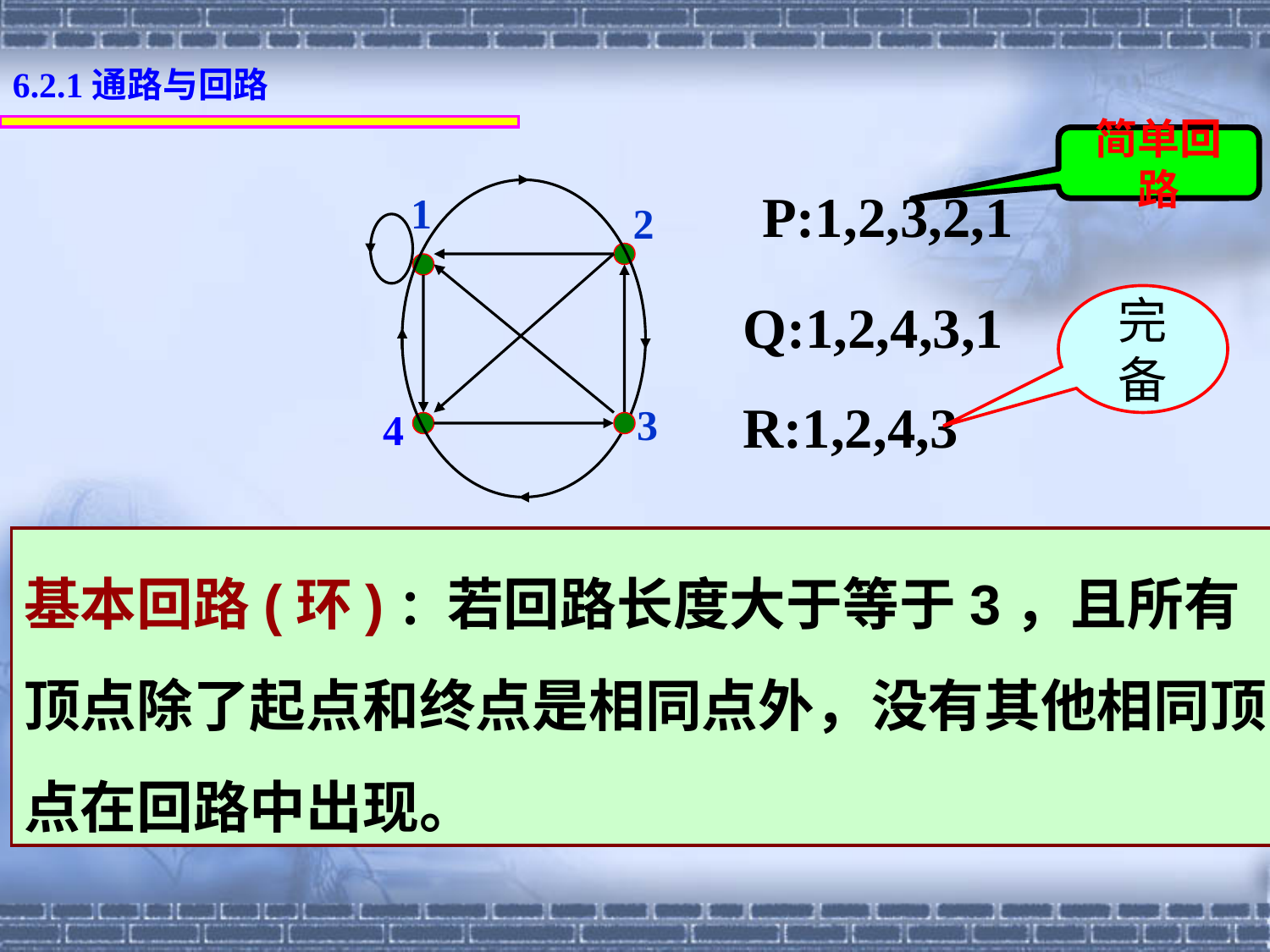

6.2.1通路与回路

简单回路
P:1,2,3,2,1
1

2

Q:1,2,4,3,1
完备

R:1,2,4,3
3
4

基本回路(环)：若回路长度大于等于3，且所有
顶点除了起点和终点是相同点外，没有其他相同顶
点在回路中出现。